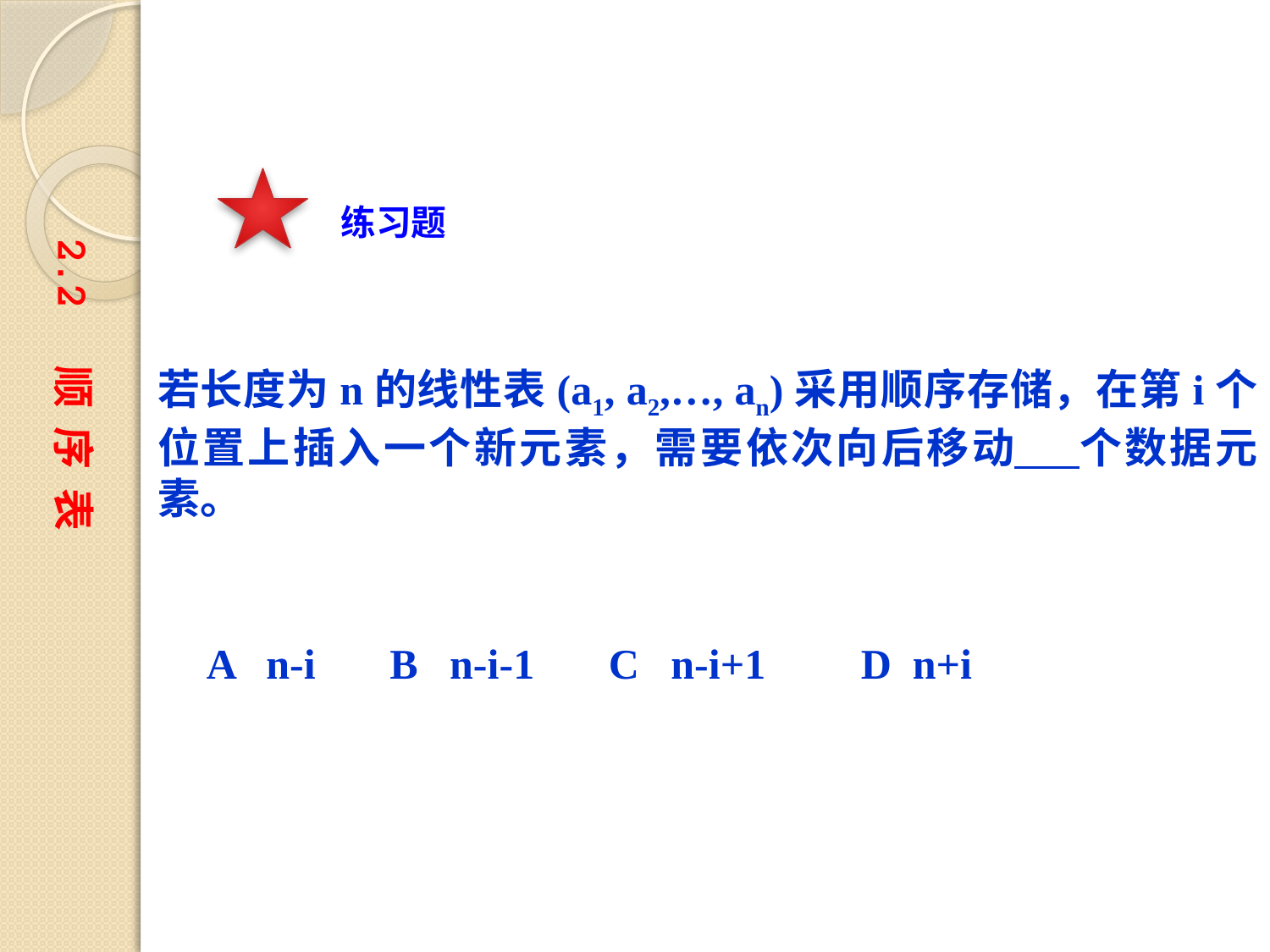

练习题
2.2  顺  序  表

若长度为n的线性表(a1, a2,…, an)采用顺序存储，在第i个位置上插入一个新元素，需要依次向后移动     个数据元素。

 A   n-i       B   n-i-1       C   n-i+1         D  n+i